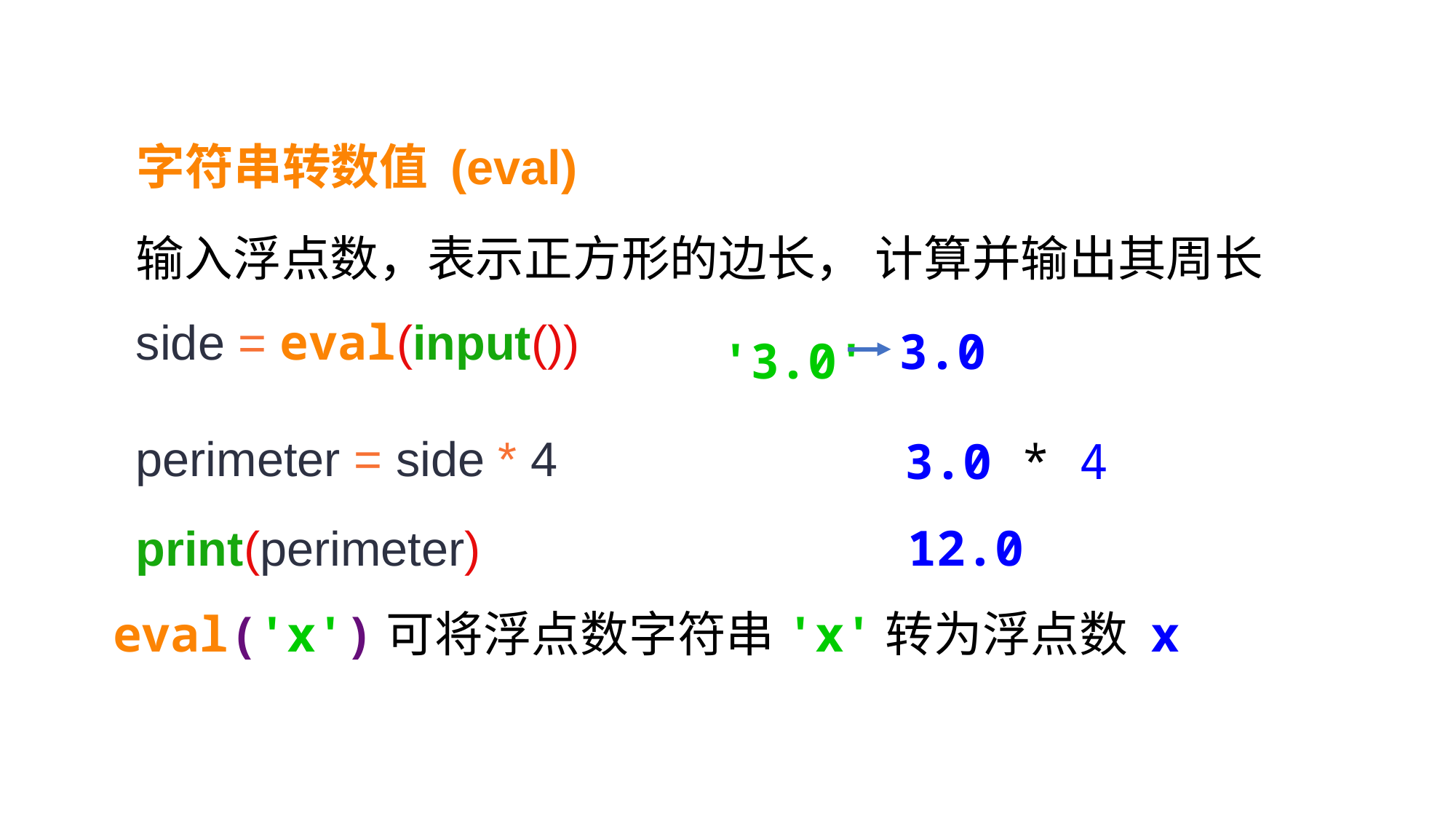

字符串转数值 (eval)
输入浮点数，表示正方形的边长， 计算并输出其周长
'3.0'
side = eval(input())
3.0
perimeter = side * 4
 3.0 * 4
 12.0
print(perimeter)
eval('x')可将浮点数字符串'x'转为浮点数 x